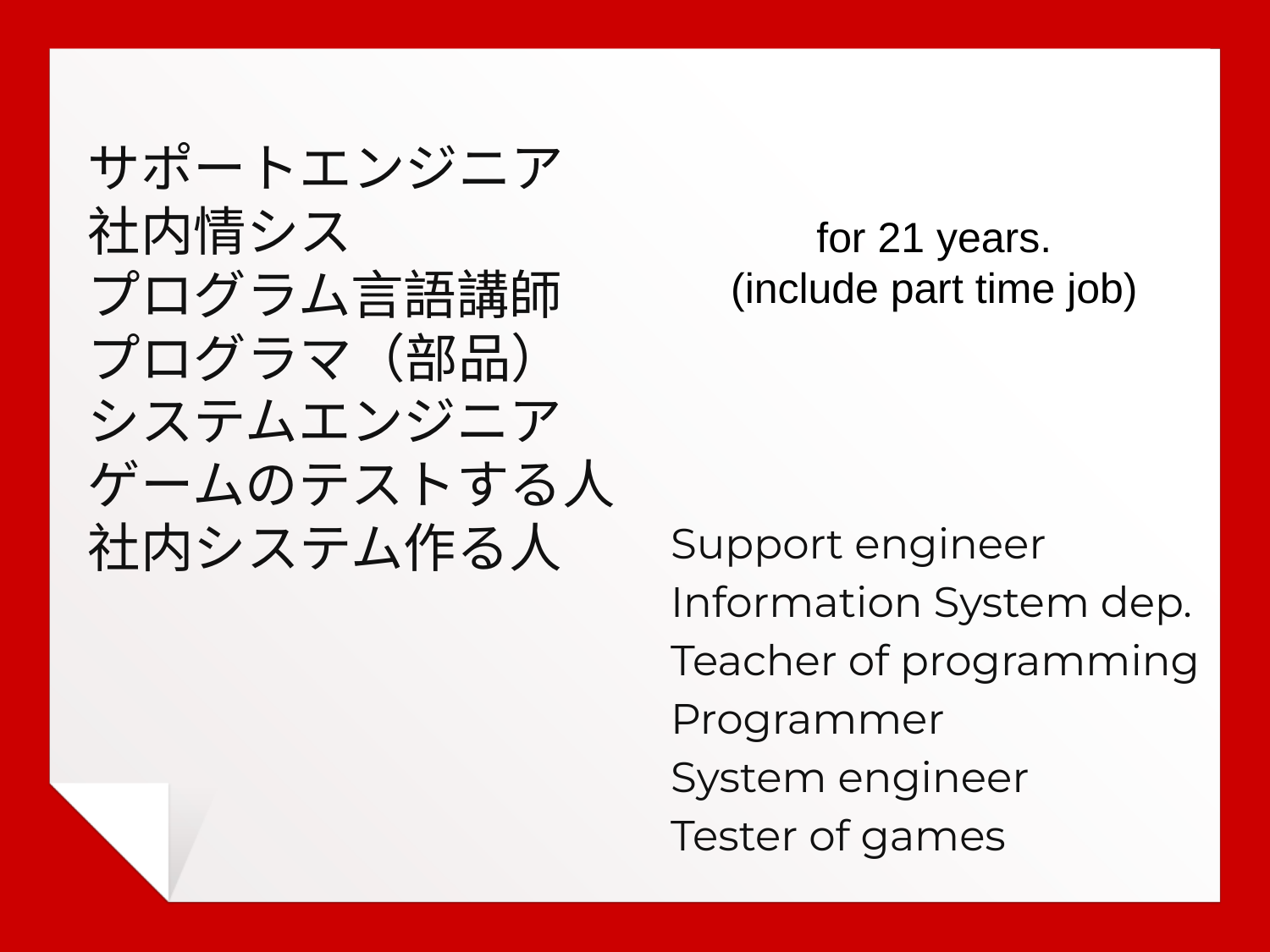

for 21 years.
(include part time job)
サポートエンジニア
社内情シス
プログラム言語講師
プログラマ（部品）
システムエンジニア
ゲームのテストする人
社内システム作る人

Support engineer
Information System dep.
Teacher of programming
Programmer
System engineer
Tester of games